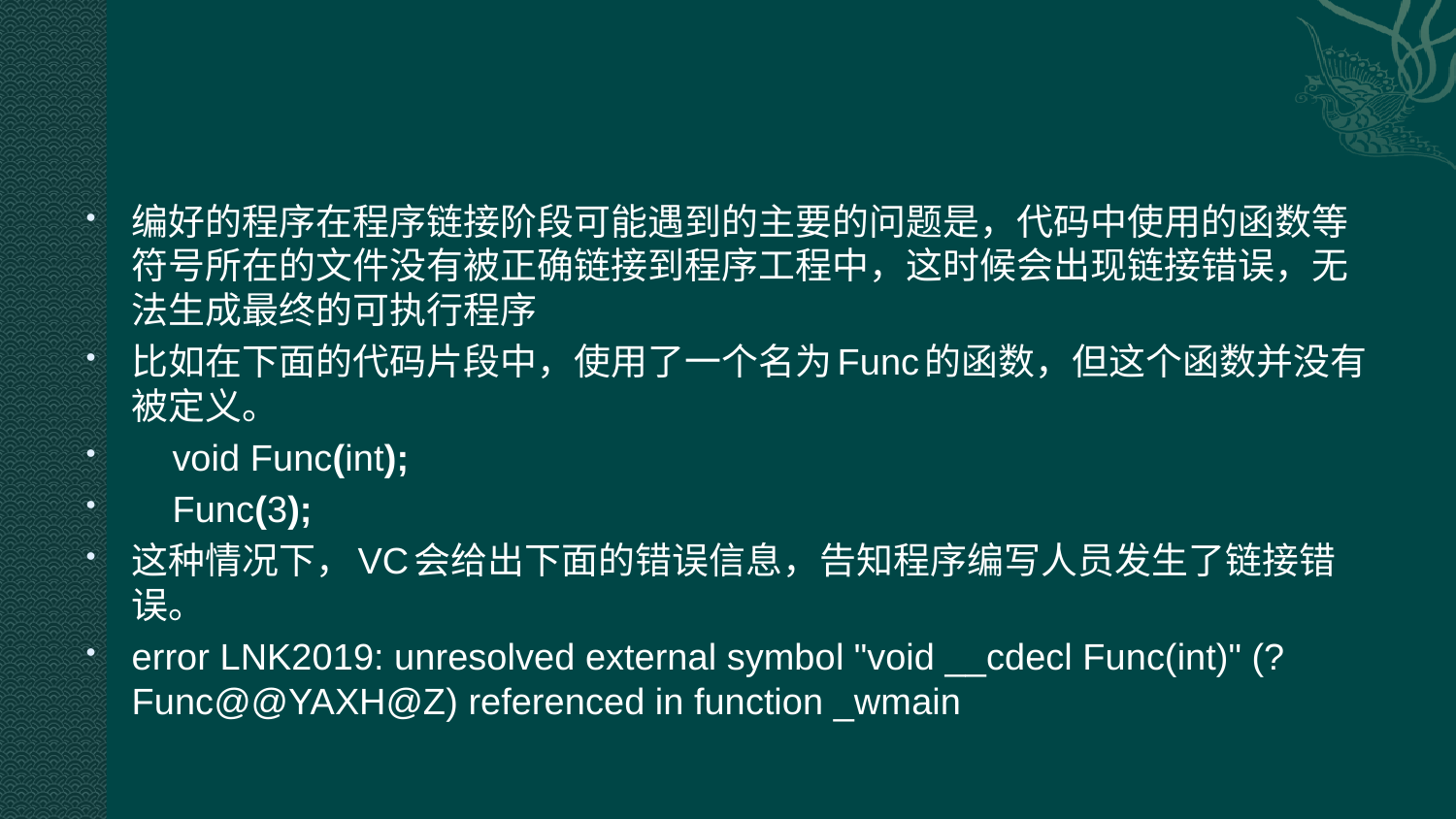

#
编好的程序在程序链接阶段可能遇到的主要的问题是，代码中使用的函数等符号所在的文件没有被正确链接到程序工程中，这时候会出现链接错误，无法生成最终的可执行程序
比如在下面的代码片段中，使用了一个名为Func的函数，但这个函数并没有被定义。
    void Func(int);
    Func(3);
这种情况下，VC会给出下面的错误信息，告知程序编写人员发生了链接错误。
error LNK2019: unresolved external symbol "void __cdecl Func(int)" (?Func@@YAXH@Z) referenced in function _wmain